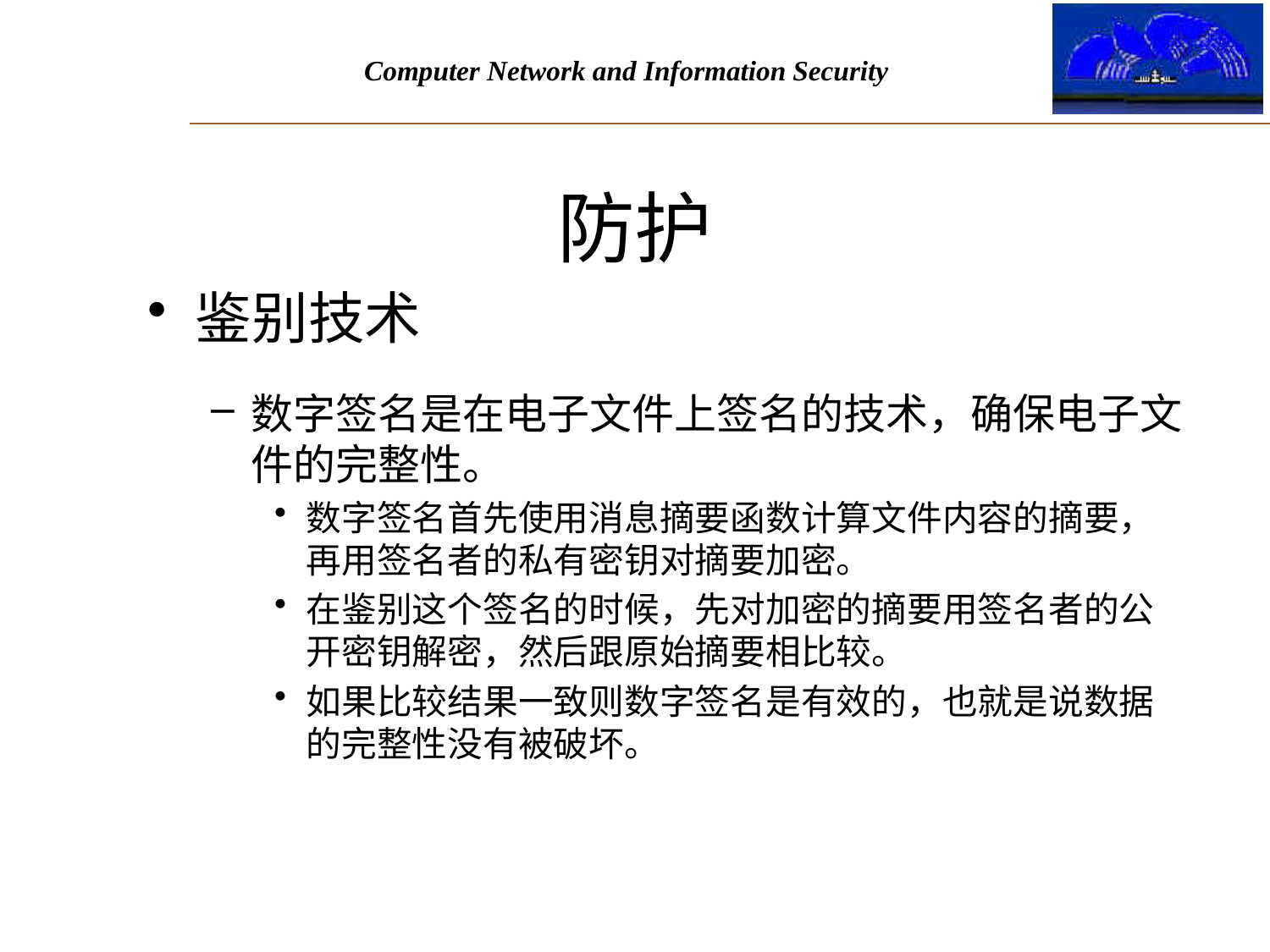

# 防护
鉴别技术
数字签名是在电子文件上签名的技术，确保电子文件的完整性。
数字签名首先使用消息摘要函数计算文件内容的摘要，再用签名者的私有密钥对摘要加密。
在鉴别这个签名的时候，先对加密的摘要用签名者的公开密钥解密，然后跟原始摘要相比较。
如果比较结果一致则数字签名是有效的，也就是说数据的完整性没有被破坏。